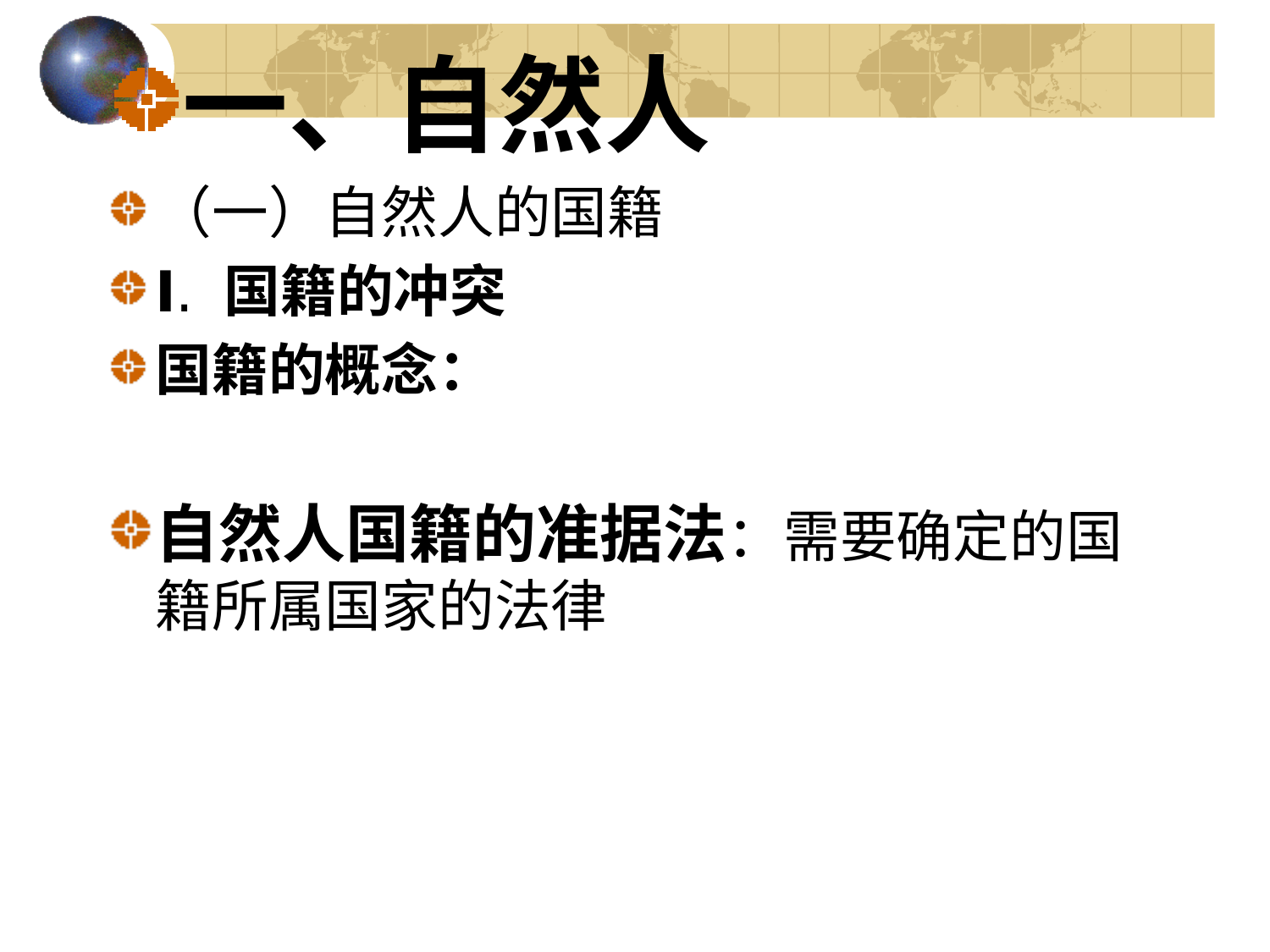

一、自然人
（一）自然人的国籍
Ⅰ. 国籍的冲突
国籍的概念：

自然人国籍的准据法：需要确定的国籍所属国家的法律